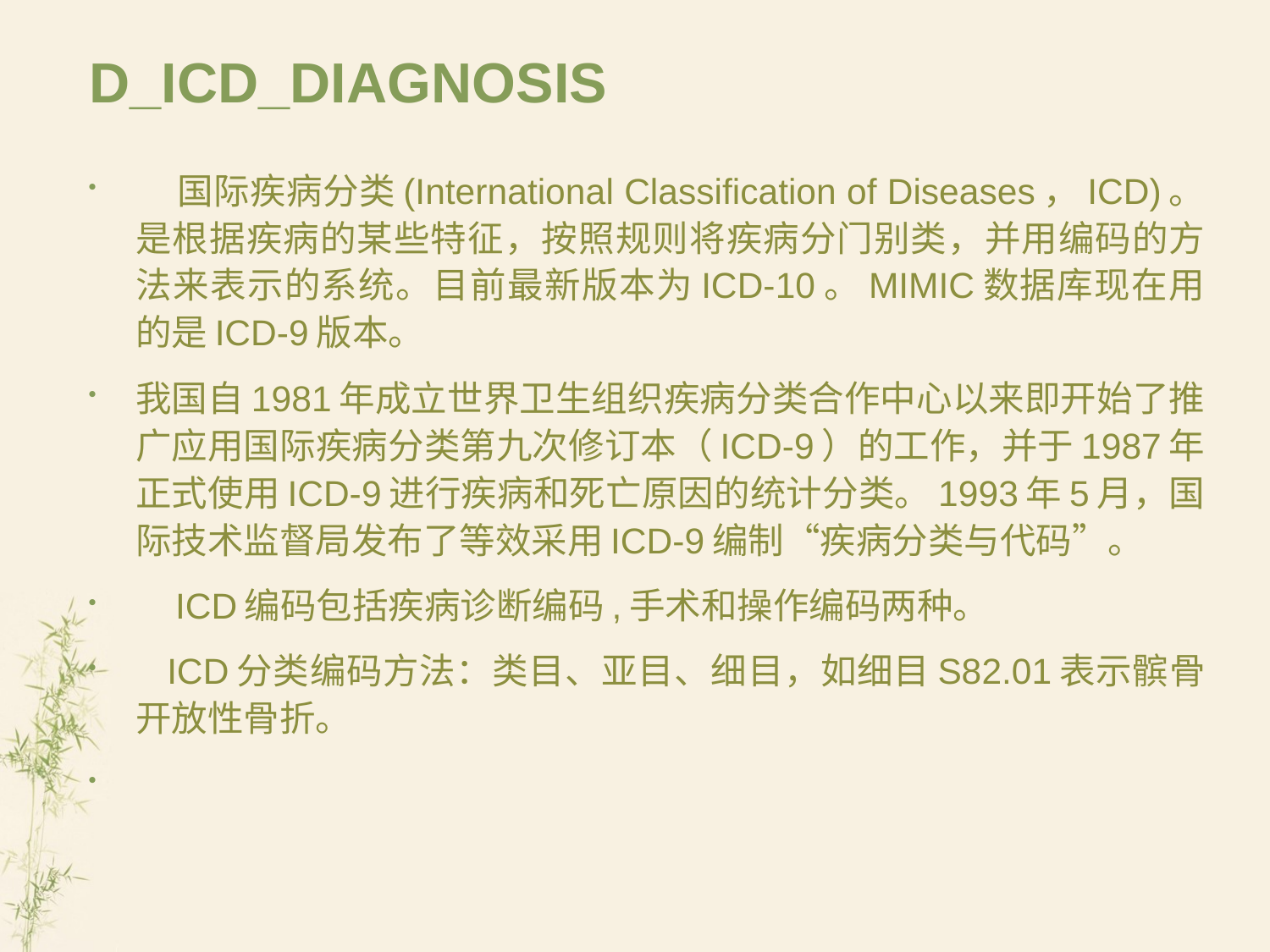

# D_ICD_DIAGNOSIS
    国际疾病分类(International Classification of Diseases，ICD)。是根据疾病的某些特征，按照规则将疾病分门别类，并用编码的方法来表示的系统。目前最新版本为ICD-10。MIMIC数据库现在用的是ICD-9版本。
我国自1981年成立世界卫生组织疾病分类合作中心以来即开始了推广应用国际疾病分类第九次修订本（ICD-9）的工作，并于1987年正式使用ICD-9进行疾病和死亡原因的统计分类。1993年5月，国际技术监督局发布了等效采用ICD-9编制“疾病分类与代码”。
    ICD编码包括疾病诊断编码,手术和操作编码两种。
   ICD分类编码方法：类目、亚目、细目，如细目S82.01表示髌骨开放性骨折。